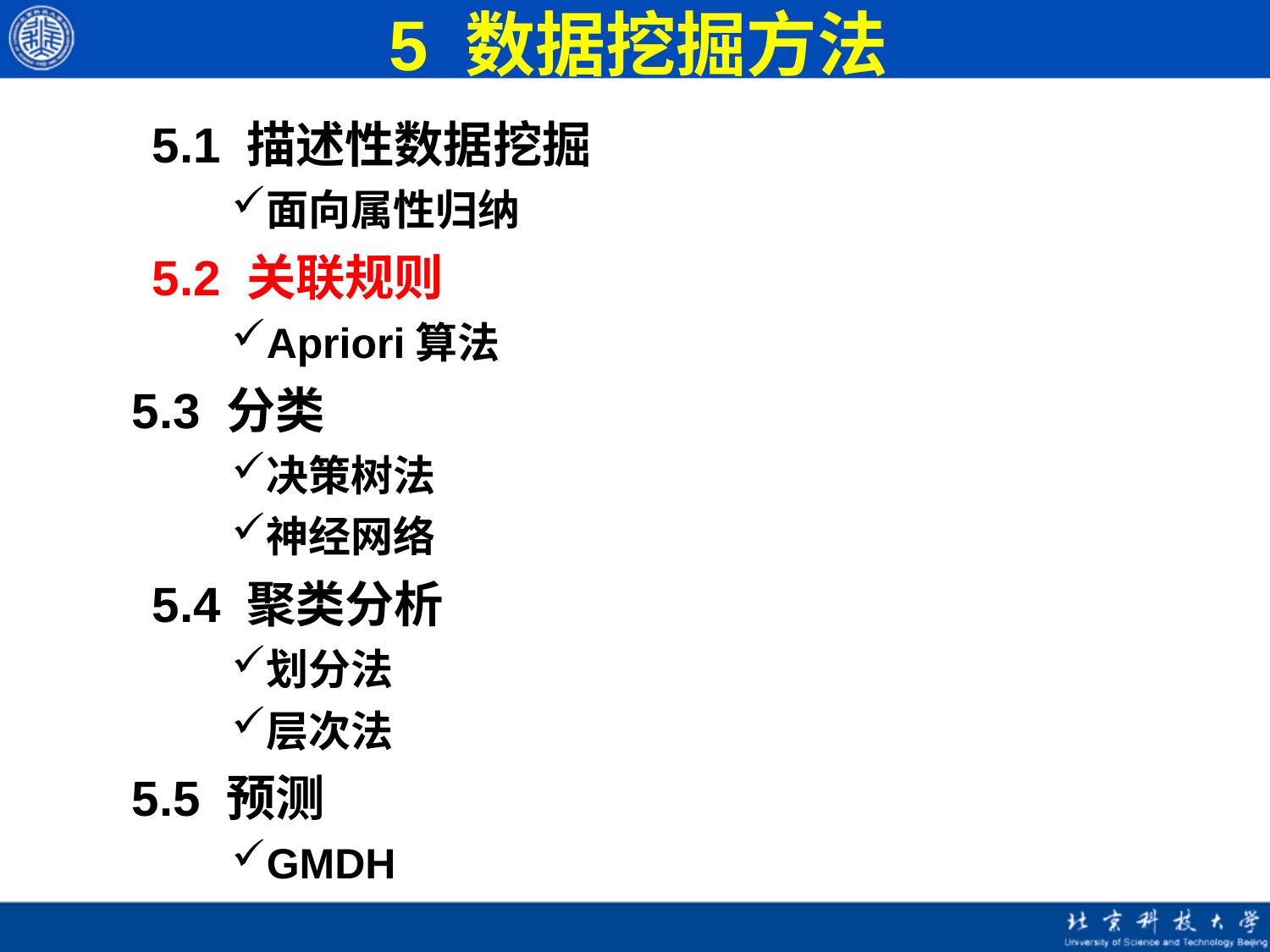

# 5 数据挖掘方法
	5.1 描述性数据挖掘
面向属性归纳
	5.2 关联规则
Apriori算法
  5.3 分类
决策树法
神经网络
	5.4 聚类分析
划分法
层次法
  5.5 预测
GMDH